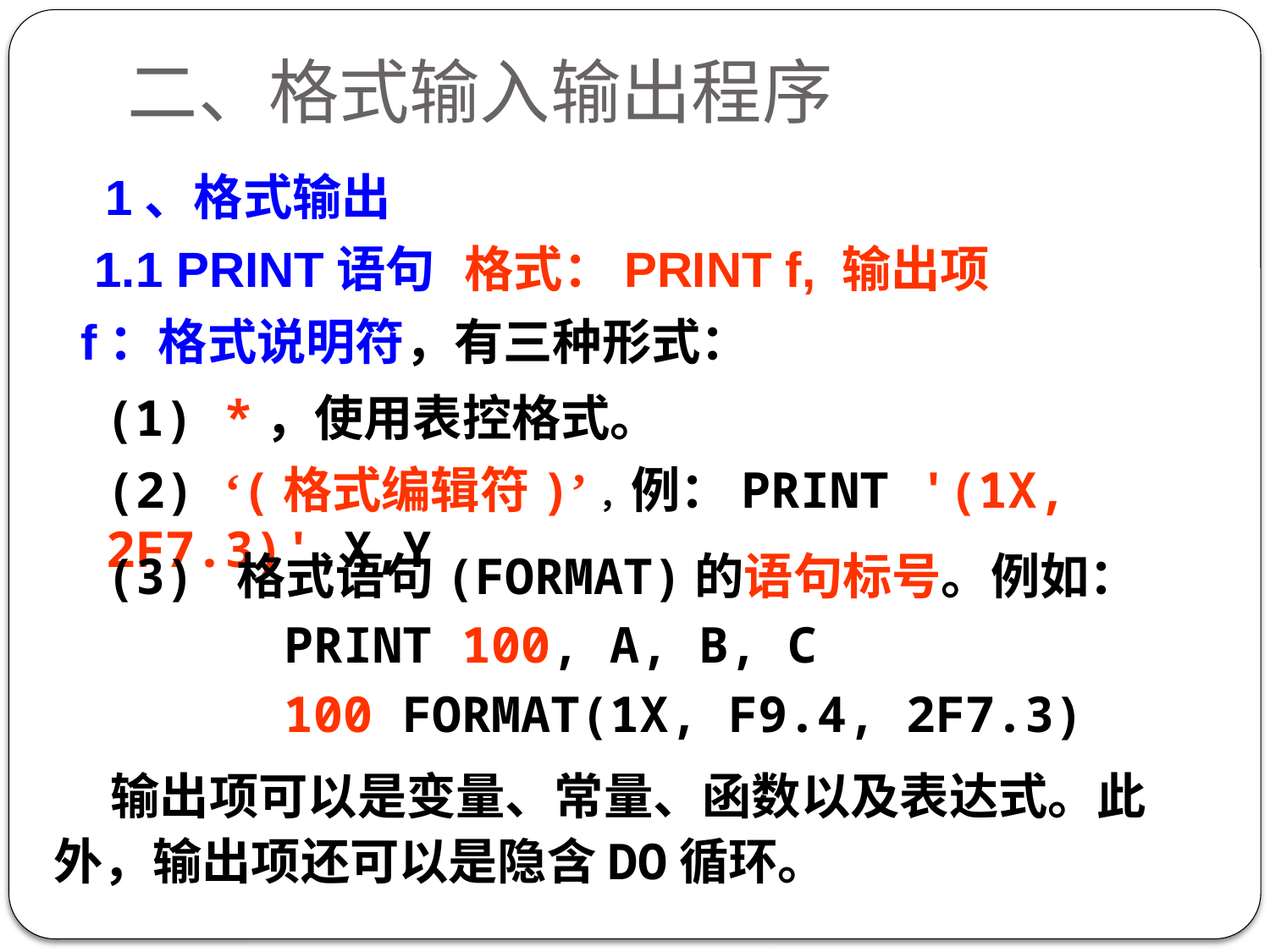

# 二、格式输入输出程序
1、格式输出
1.1 PRINT语句
格式：PRINT f, 输出项
f：格式说明符，有三种形式：
(1) *，使用表控格式。
(2) ‘(格式编辑符)’，例：PRINT '(1X, 2F7.3)',X,Y
(3) 格式语句(FORMAT)的语句标号。例如：
      PRINT 100, A, B, C
      100 FORMAT(1X, F9.4, 2F7.3)
    输出项可以是变量、常量、函数以及表达式。此外，输出项还可以是隐含DO循环。